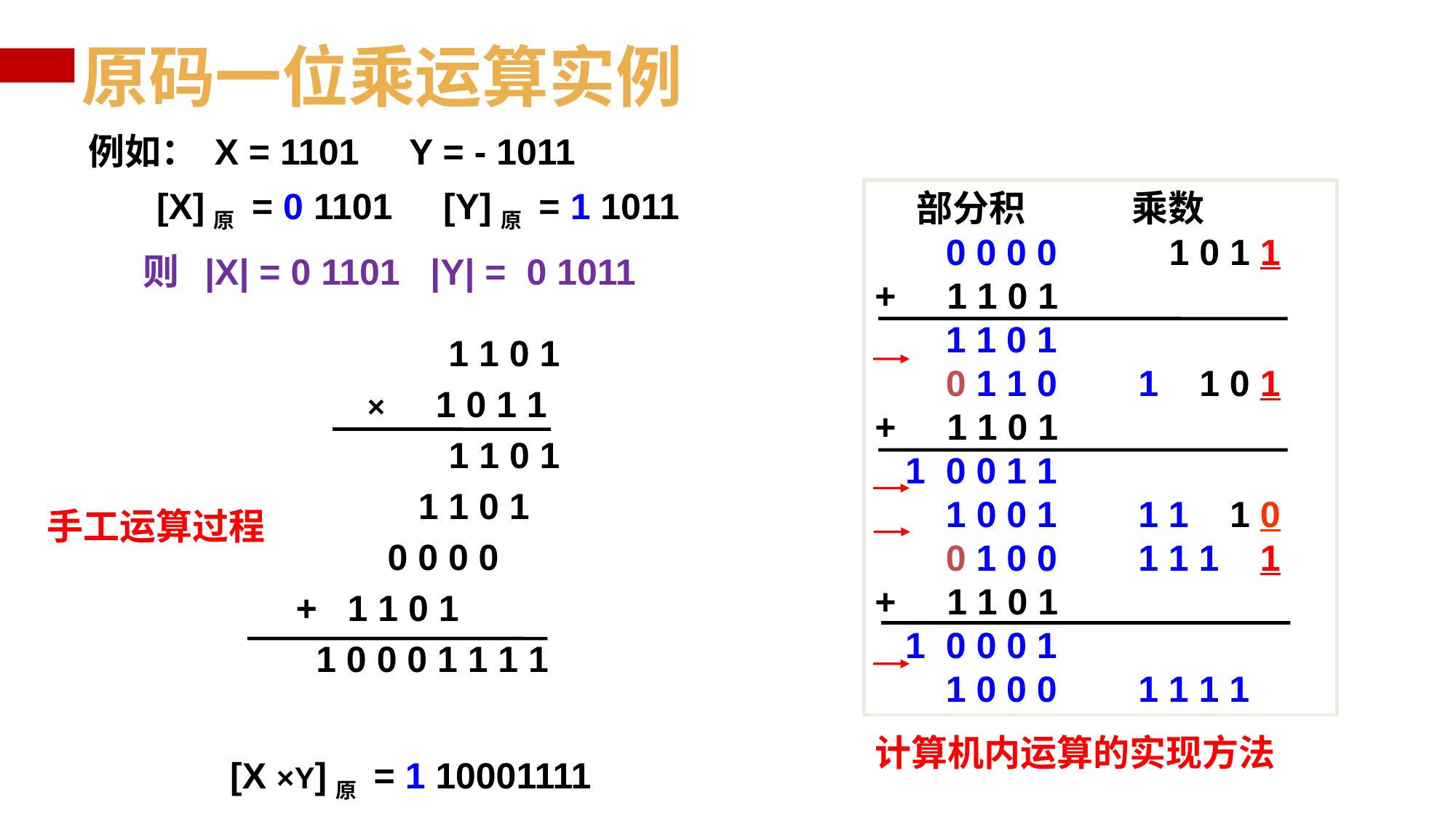

# 原码一位乘运算实例
例如： X = 1101     Y = - 1011
    部分积             乘数
   0. 0 0 0 0        0.1 0 1 1
+ 0. 1 1 0 1
   0. 1 1 0 1
   0. 0 1 1 0        1 0 1 0 1
+ 0. 1 1 0 1
   1. 0 0 1 1
   0. 1 0 0 1        1 1 0 1 0
   0. 0 1 0 0        1 1 1 0 1
+ 0. 1 1 0 1
   1. 0 0 0 1
   0. 1 0 0 0        1 1 1 1 0
 [X]原 = 0 1101     [Y]原 = 1 1011
则  |X| = 0 1101   |Y| =  0 1011
              0. 1 1 0 1
          × 0. 1 0 1 1
                  1 1 0 1
               1 1 0 1
            0 0 0 0
   +   1 1 0 1
0 . 1 0 0 0 1 1 1 1

手工运算过程

计算机内运算的实现方法
 [X ×Y]原 = 1 10001111